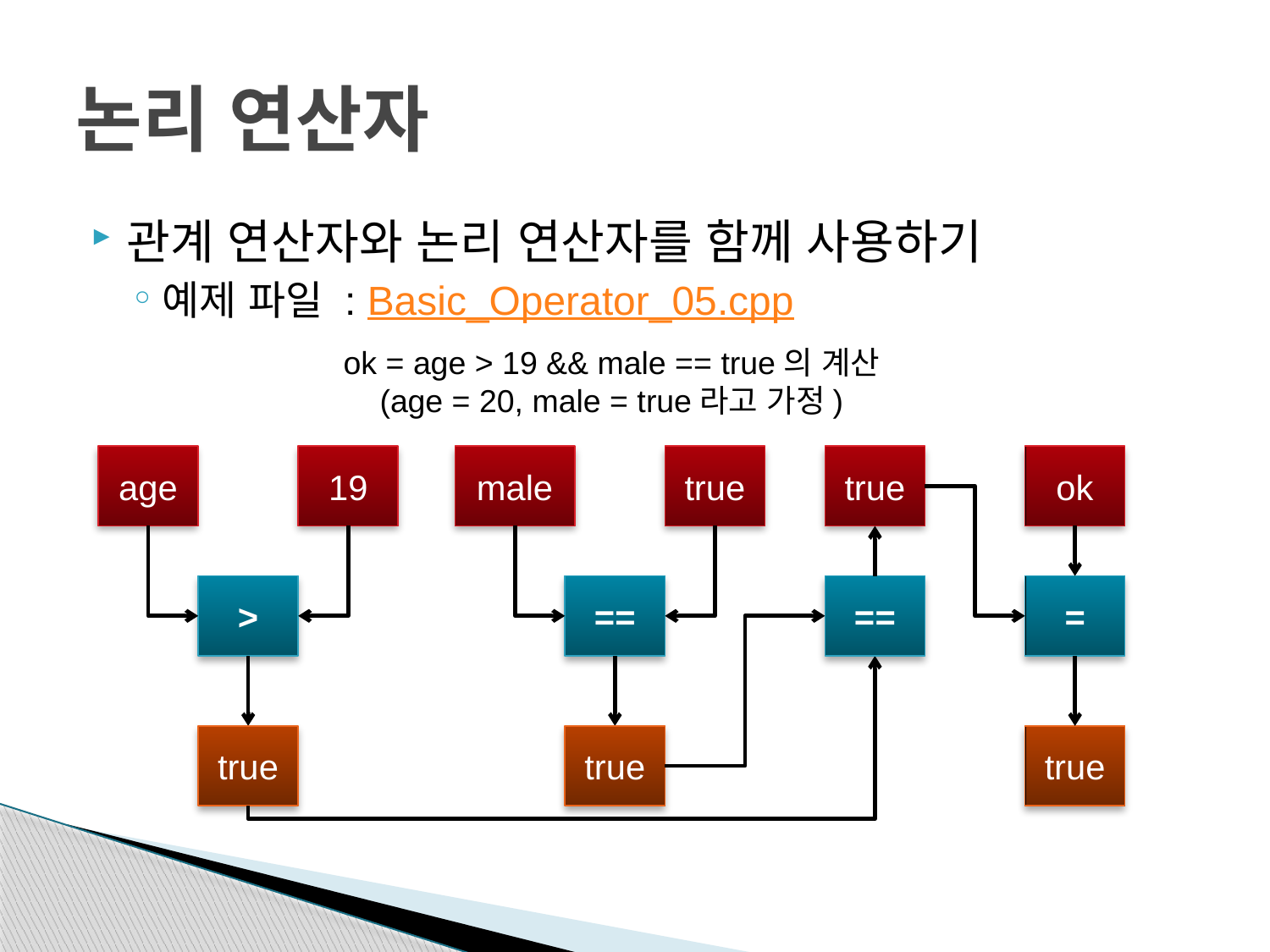

# 논리 연산자
관계 연산자와 논리 연산자를 함께 사용하기
예제 파일 : Basic_Operator_05.cpp
ok = age > 19 && male == true의 계산
(age = 20, male = true라고 가정)
age
19
male
true
true
ok
>
==
==
=
true
true
true